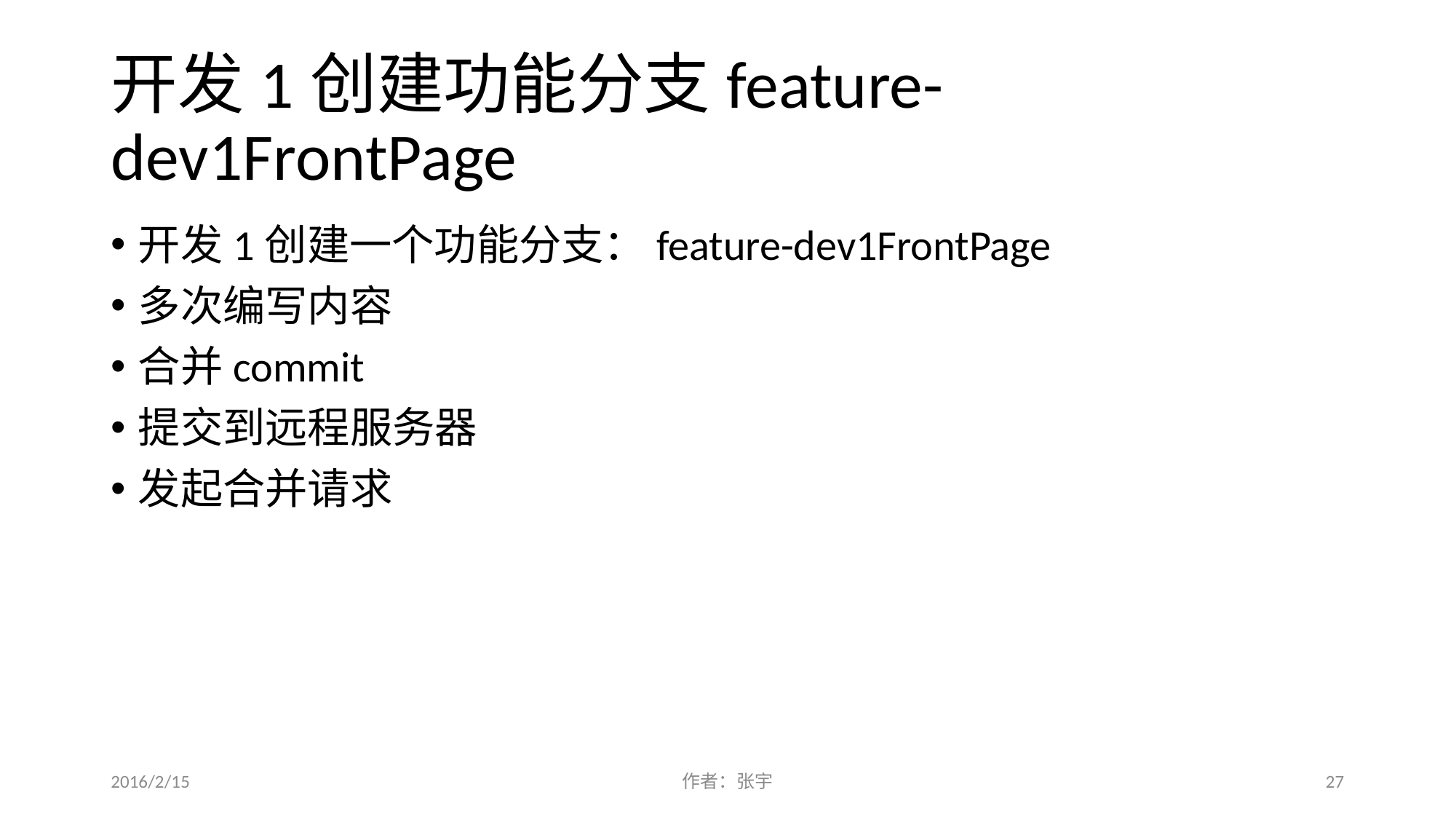

# 开发1创建功能分支feature-dev1FrontPage
开发1创建一个功能分支：feature-dev1FrontPage
多次编写内容
合并commit
提交到远程服务器
发起合并请求
2016/2/15
作者：张宇
27